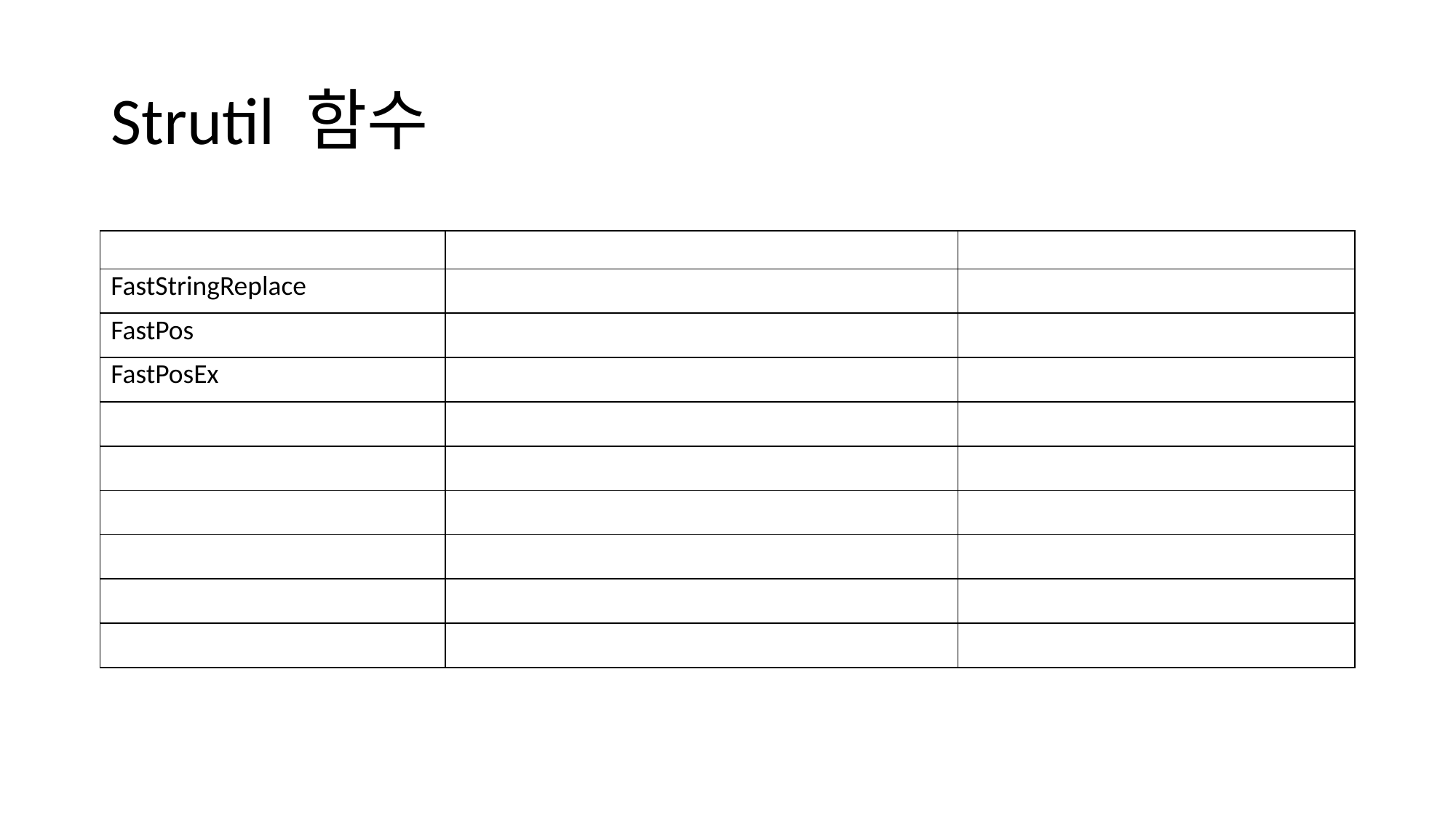

# Strutil 함수
|  |  |  |
| --- | --- | --- |
| FastStringReplace |  |  |
| FastPos |  |  |
| FastPosEx |  |  |
|  |  |  |
|  |  |  |
|  |  |  |
|  |  |  |
|  |  |  |
|  |  |  |